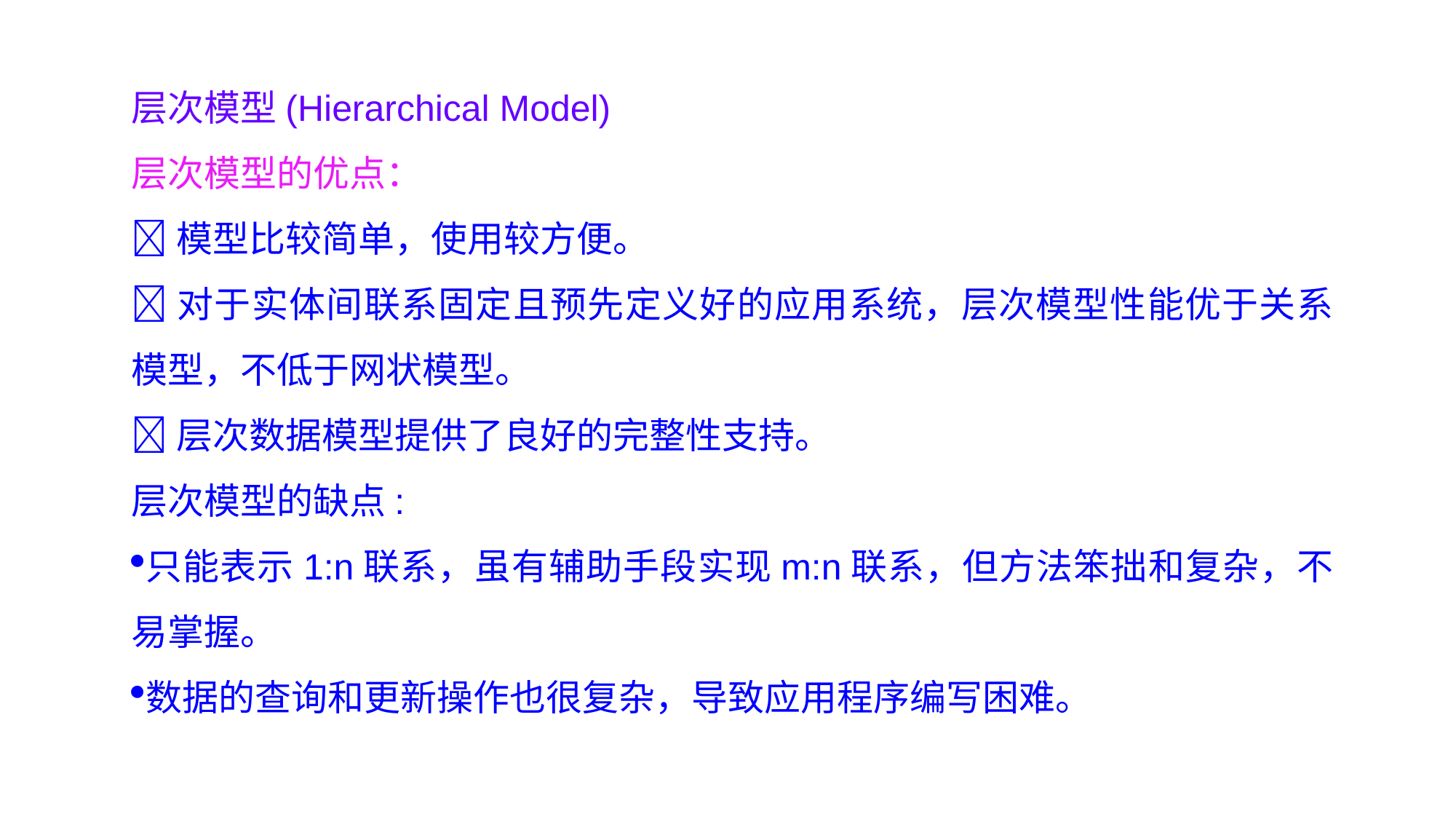

层次模型(Hierarchical Model)
层次模型的优点：
•模型比较简单，使用较方便。
•对于实体间联系固定且预先定义好的应用系统，层次模型性能优于关系模型，不低于网状模型。
•层次数据模型提供了良好的完整性支持。
层次模型的缺点:
只能表示1:n联系，虽有辅助手段实现m:n联系，但方法笨拙和复杂，不易掌握。
数据的查询和更新操作也很复杂，导致应用程序编写困难。